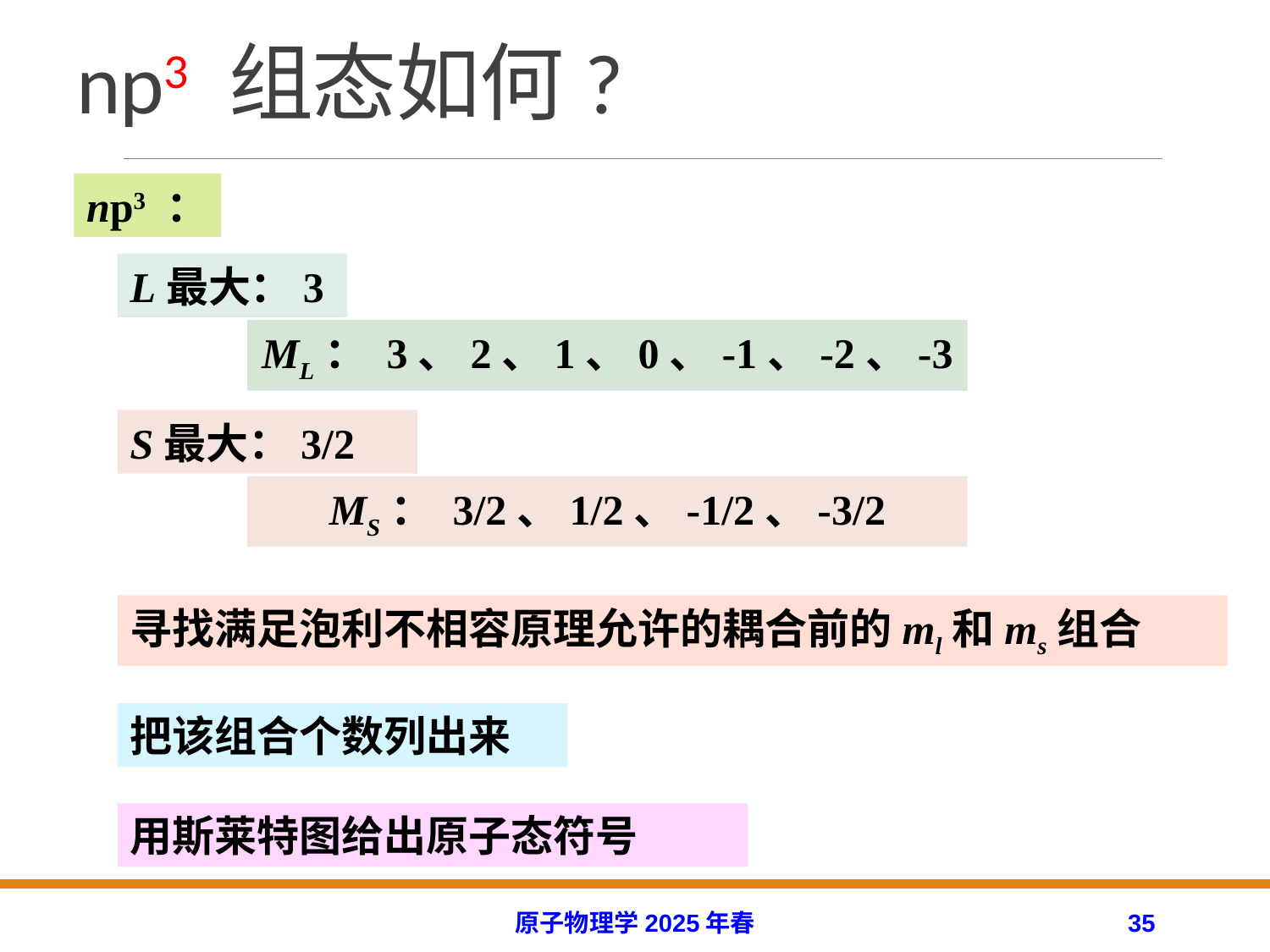

# np3 组态如何?
np3 ：
L最大：3
ML： 3、2、1、0、-1、-2、-3
S最大：3/2
MS： 3/2、1/2、-1/2、-3/2
寻找满足泡利不相容原理允许的耦合前的ml和ms组合
把该组合个数列出来
用斯莱特图给出原子态符号
原子物理学2025年春
35